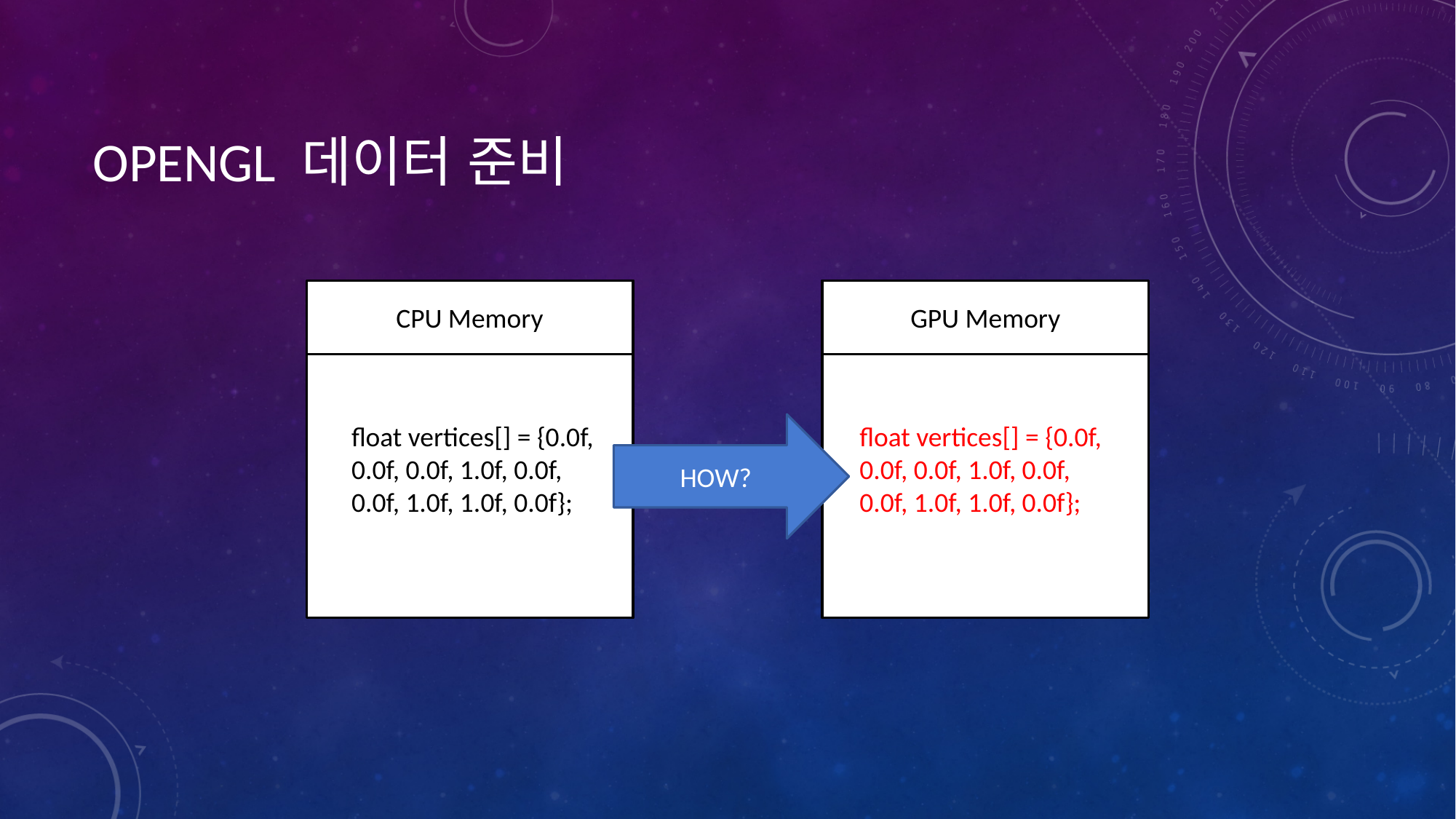

# OpenGL 데이터 준비

CPU Memory

GPU Memory
HOW?
float vertices[] = {0.0f, 0.0f, 0.0f, 1.0f, 0.0f, 0.0f, 1.0f, 1.0f, 0.0f};
float vertices[] = {0.0f, 0.0f, 0.0f, 1.0f, 0.0f, 0.0f, 1.0f, 1.0f, 0.0f};